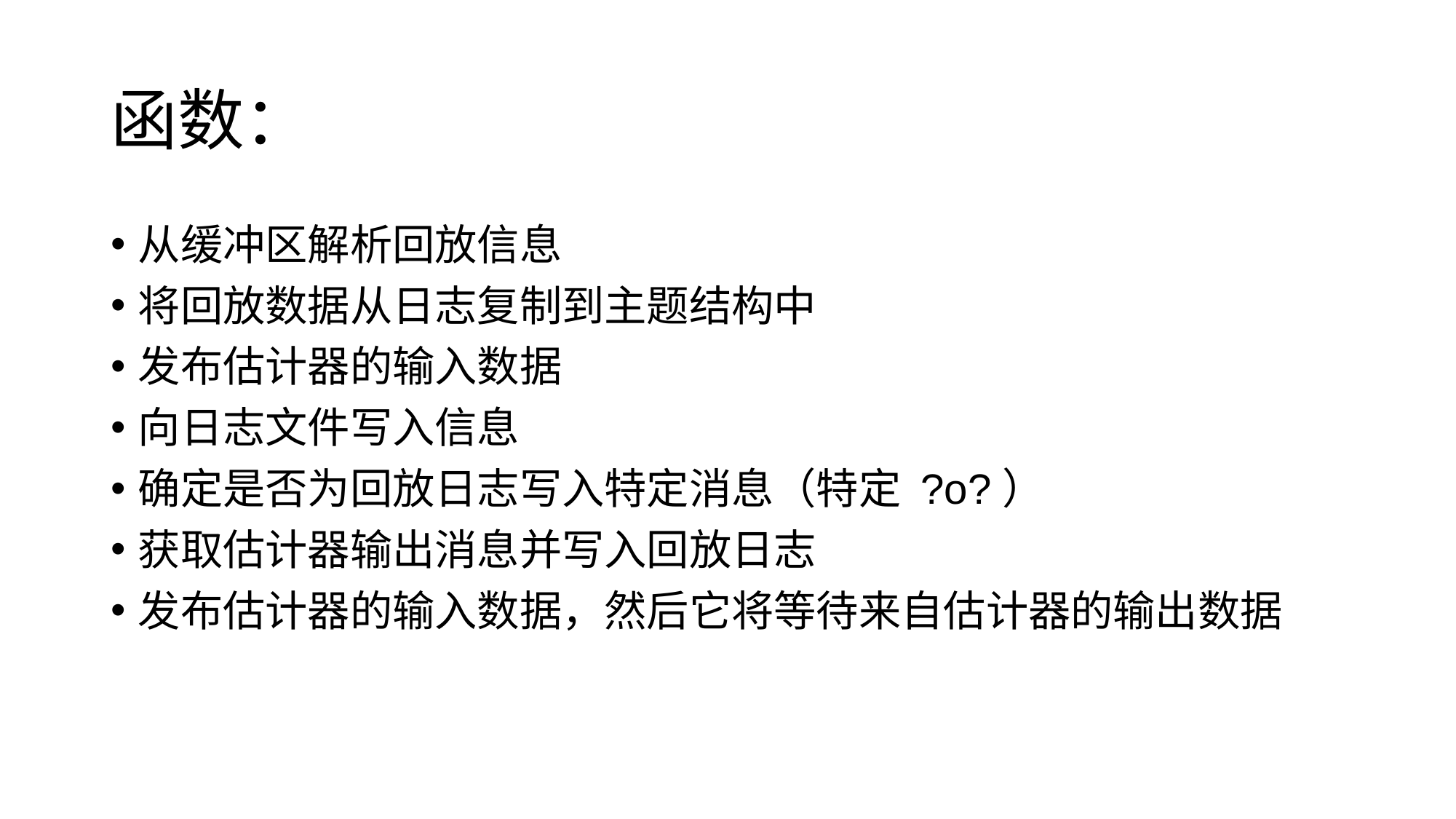

# 函数：
从缓冲区解析回放信息
将回放数据从日志复制到主题结构中
发布估计器的输入数据
向日志文件写入信息
确定是否为回放日志写入特定消息（特定 ?o?）
获取估计器输出消息并写入回放日志
发布估计器的输入数据，然后它将等待来自估计器的输出数据